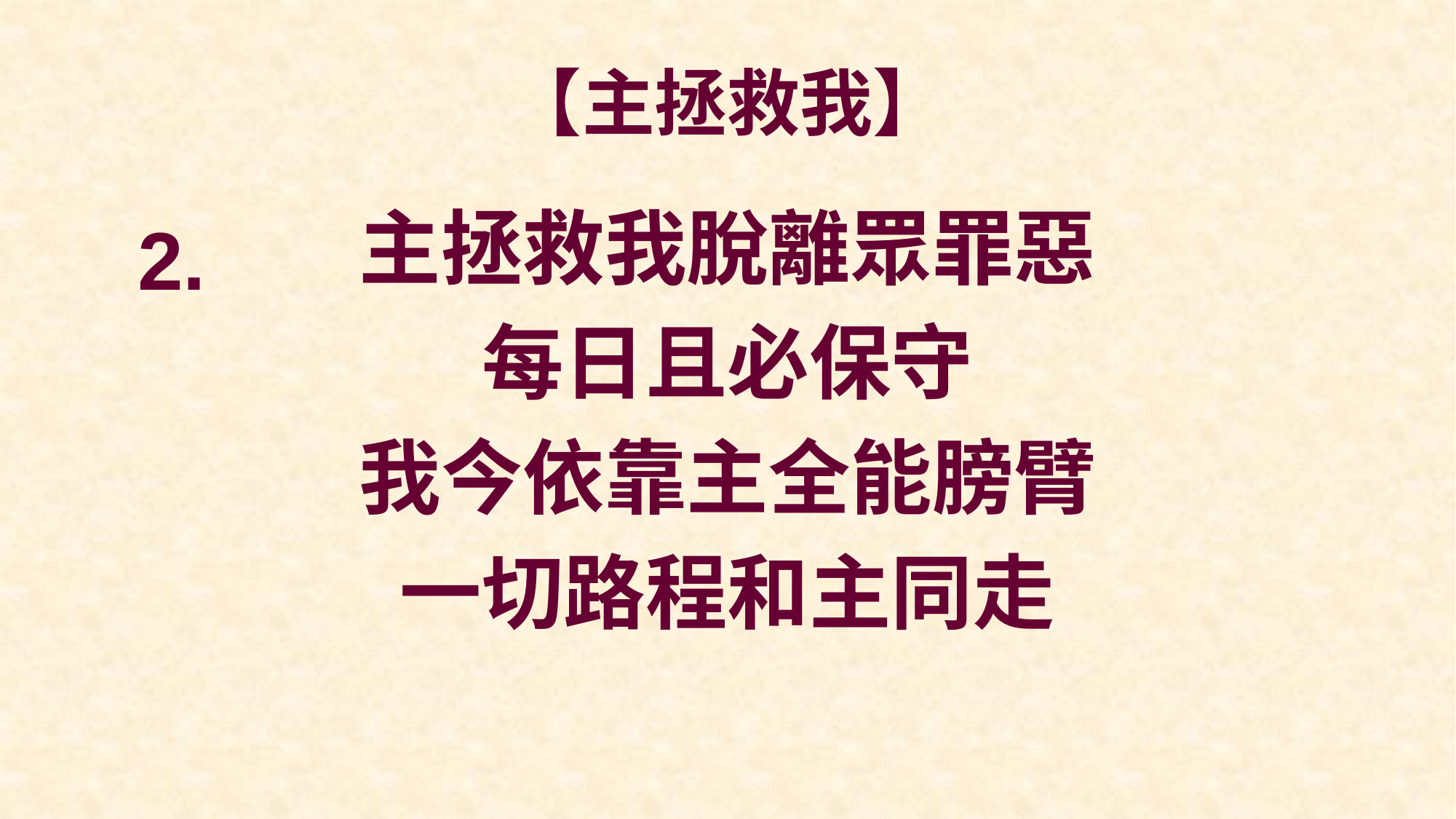

# 【主拯救我】
主拯救我脫離眾罪惡
每日且必保守
我今依靠主全能膀臂
一切路程和主同走
2.